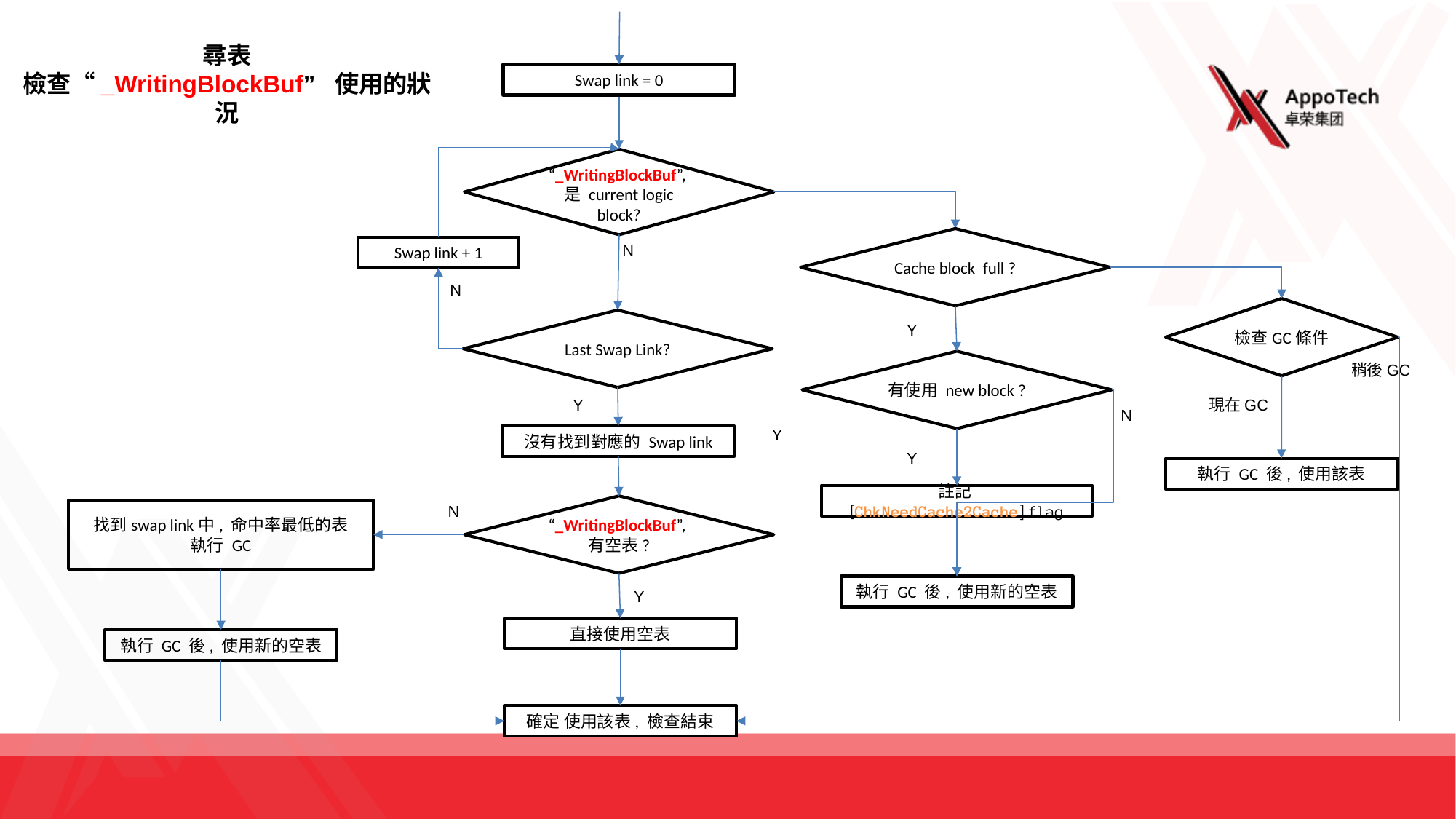

尋表
檢查“_WritingBlockBuf”  使用的狀況
Swap link = 0
“_WritingBlockBuf”,是 current logic block?
Cache block  full ?
N
Swap link + 1
N
檢查GC條件
Last Swap Link?
Y
有使用 new block ?
稍後GC
Y
現在GC
N
Y
沒有找到對應的 Swap link
Y
執行 GC 後, 使用該表
註記[ChkNeedCache2Cache]flag
Buffer 收滿 data
N
“_WritingBlockBuf”,有空表?
找到swap link中, 命中率最低的表
執行 GC
執行 GC 後, 使用新的空表
Y
直接使用空表
執行 GC 後, 使用新的空表
確定 使用該表, 檢查結束